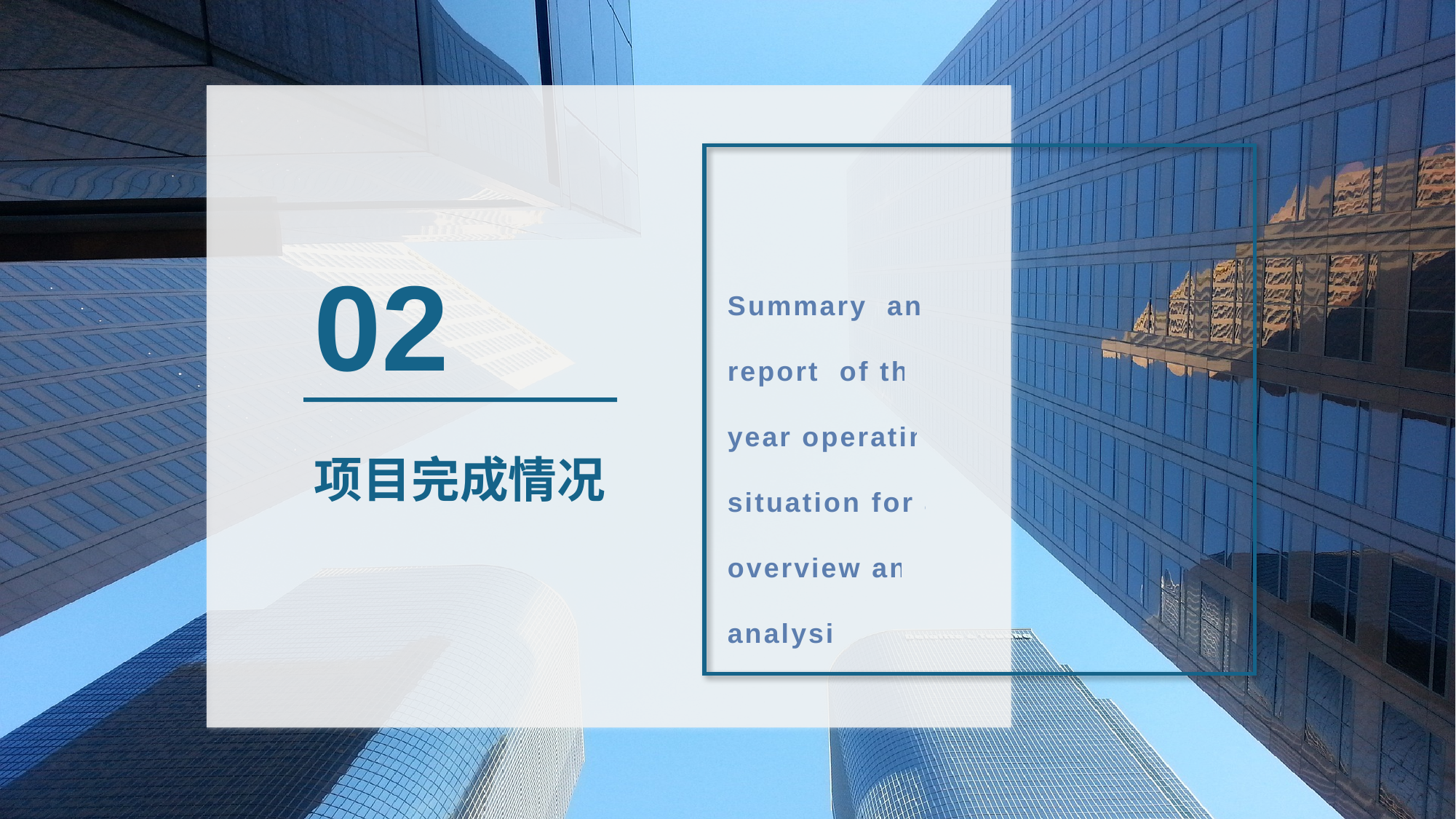

02
Summary  and  report  of this year operating situation for an overview and analysis

项目完成情况